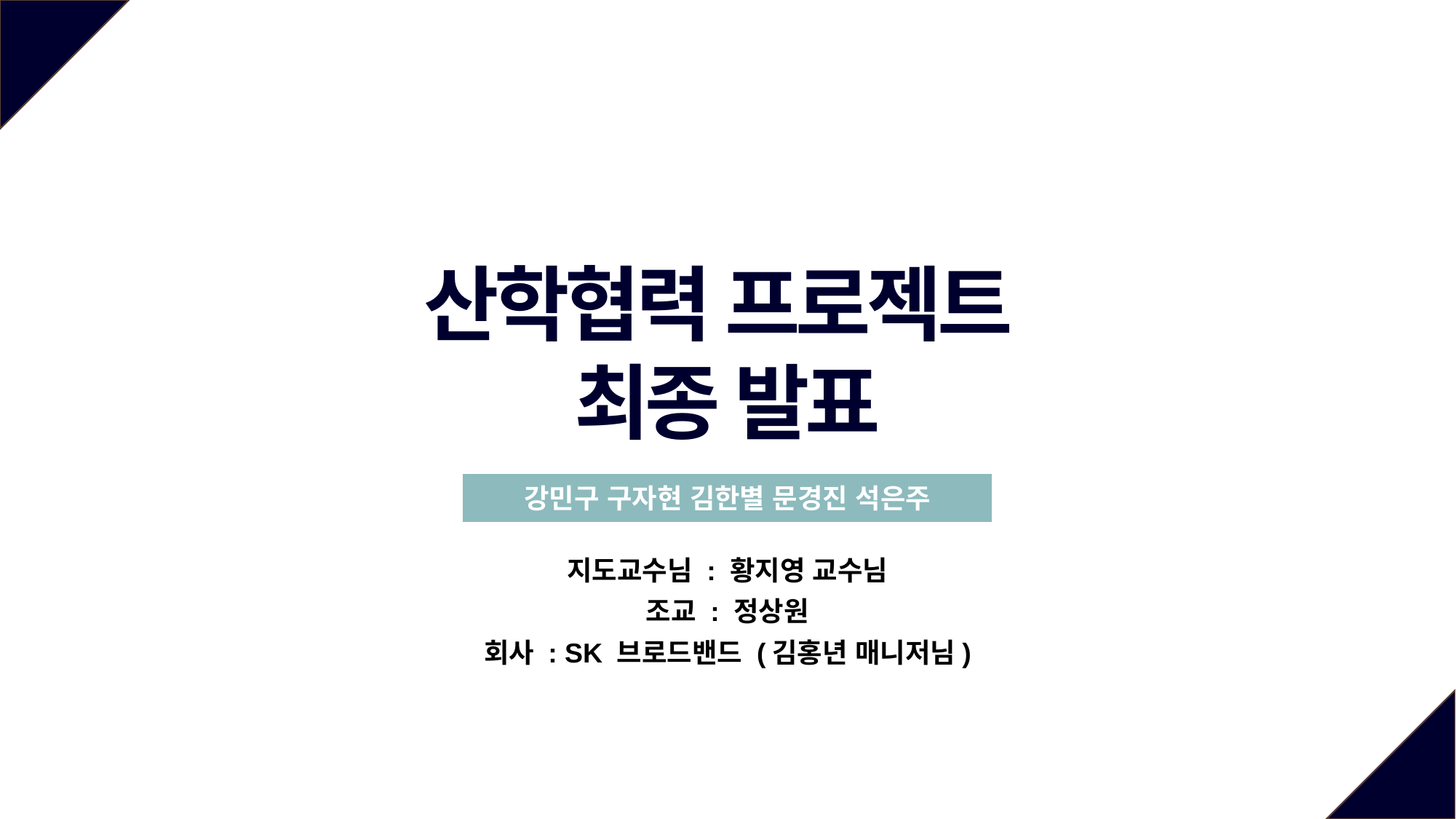

산학협력 프로젝트
최종 발표
강민구 구자현 김한별 문경진 석은주
지도교수님 : 황지영 교수님
조교 : 정상원
회사 : SK 브로드밴드 (김홍년 매니저님)